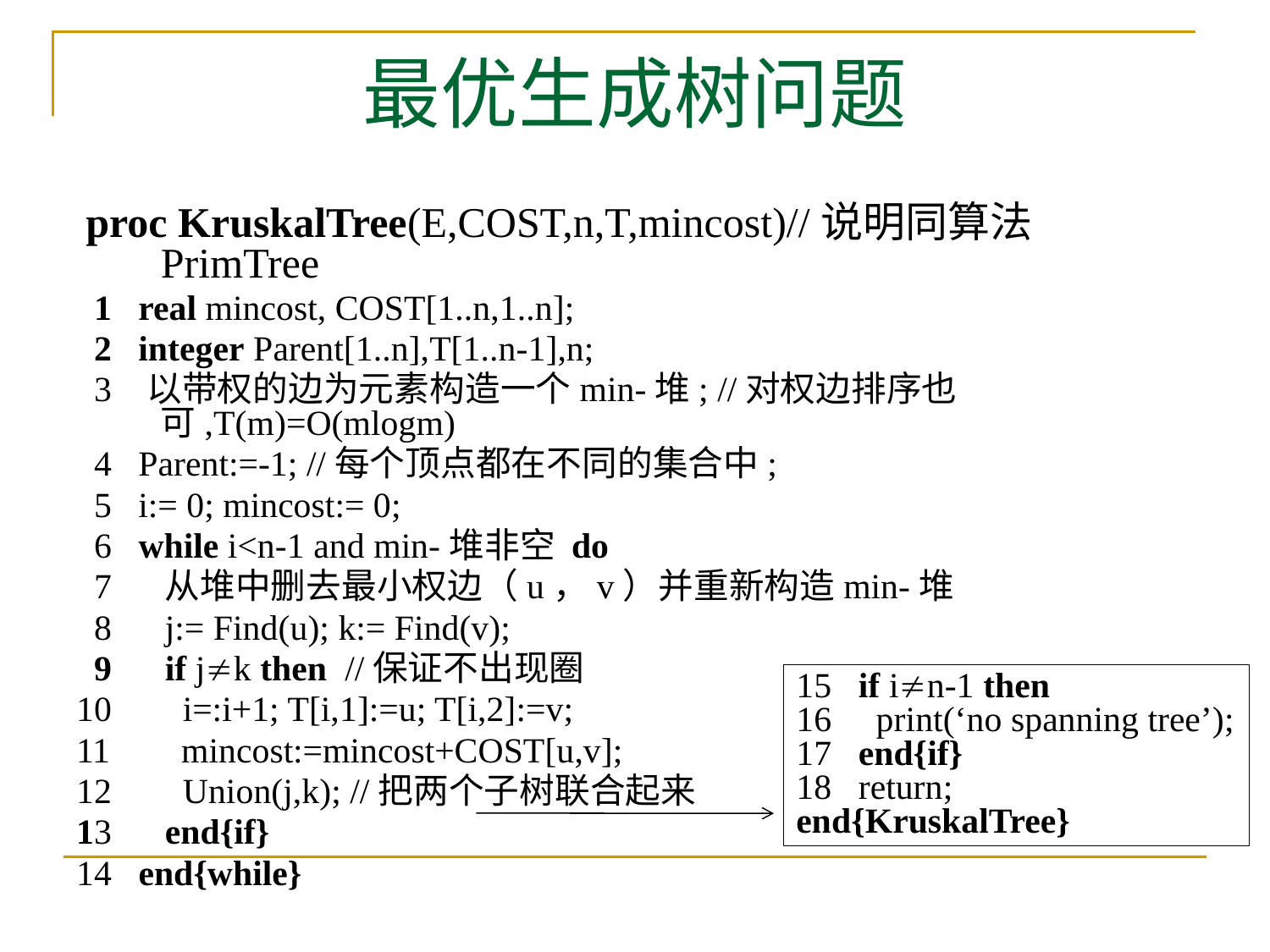

# 最优生成树问题
 proc KruskalTree(E,COST,n,T,mincost)//说明同算法PrimTree
  1   real mincost, COST[1..n,1..n];
  2   integer Parent[1..n],T[1..n-1],n;
  3   以带权的边为元素构造一个min-堆; //对权边排序也可,T(m)=O(mlogm)
  4   Parent:=-1; //每个顶点都在不同的集合中;
  5   i:= 0; mincost:= 0;
  6   while i<n-1 and min-堆非空 do
  7     从堆中删去最小权边（u，v）并重新构造min-堆
  8      j:= Find(u); k:= Find(v);
  9      if j≠k then  //保证不出现圈
10        i=:i+1; T[i,1]:=u; T[i,2]:=v;
11        mincost:=mincost+COST[u,v];
12        Union(j,k); //把两个子树联合起来
13      end{if}
14   end{while}
15   if i≠n-1 then
16     print(‘no spanning tree’);
17   end{if}
18   return;
end{KruskalTree}